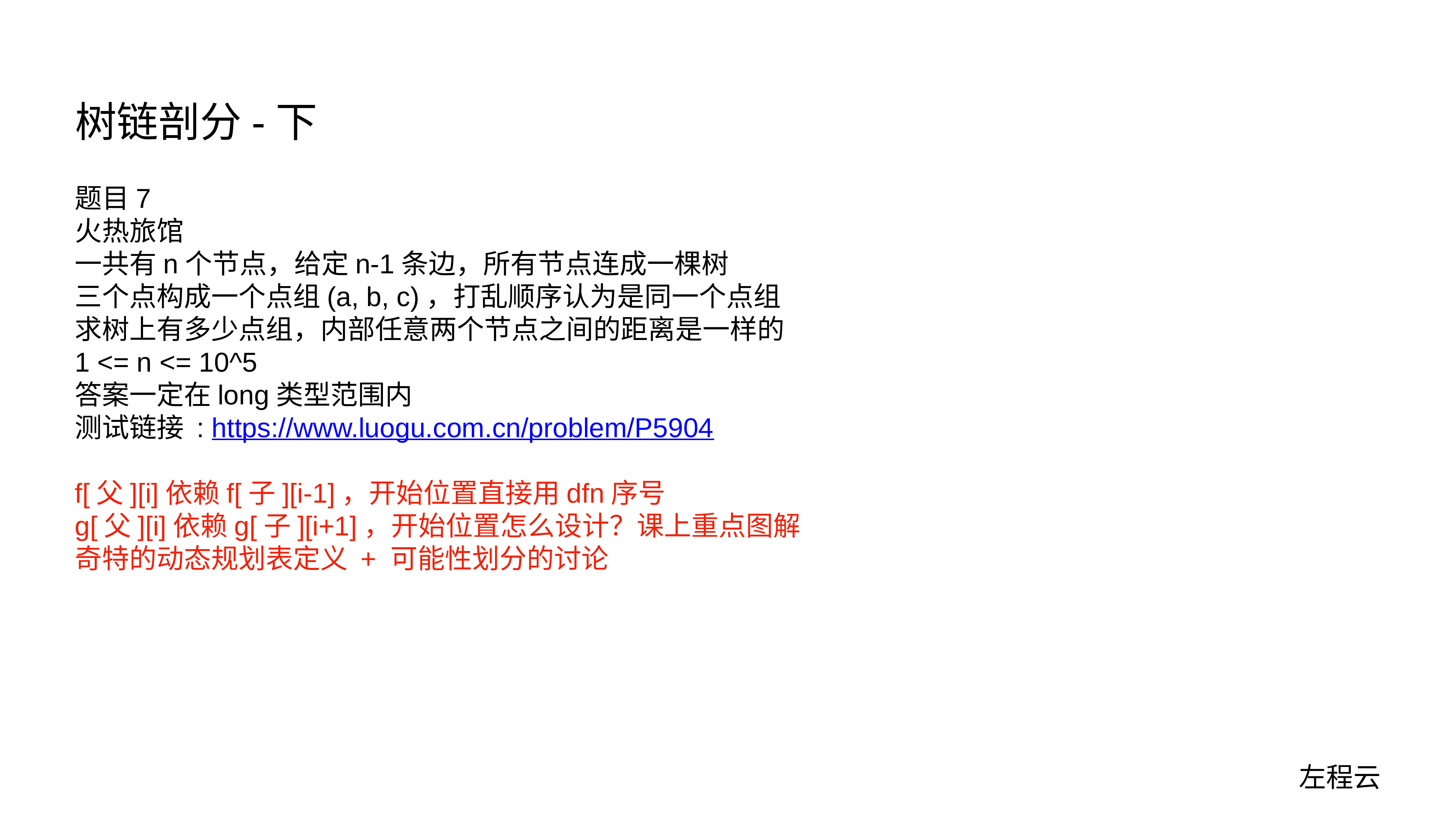

# 树链剖分-下
题目7
火热旅馆
一共有n个节点，给定n-1条边，所有节点连成一棵树
三个点构成一个点组(a, b, c)，打乱顺序认为是同一个点组
求树上有多少点组，内部任意两个节点之间的距离是一样的
1 <= n <= 10^5
答案一定在long类型范围内
测试链接 : https://www.luogu.com.cn/problem/P5904

f[父][i]依赖f[子][i-1]，开始位置直接用dfn序号
g[父][i]依赖g[子][i+1]，开始位置怎么设计？课上重点图解
奇特的动态规划表定义 + 可能性划分的讨论
左程云